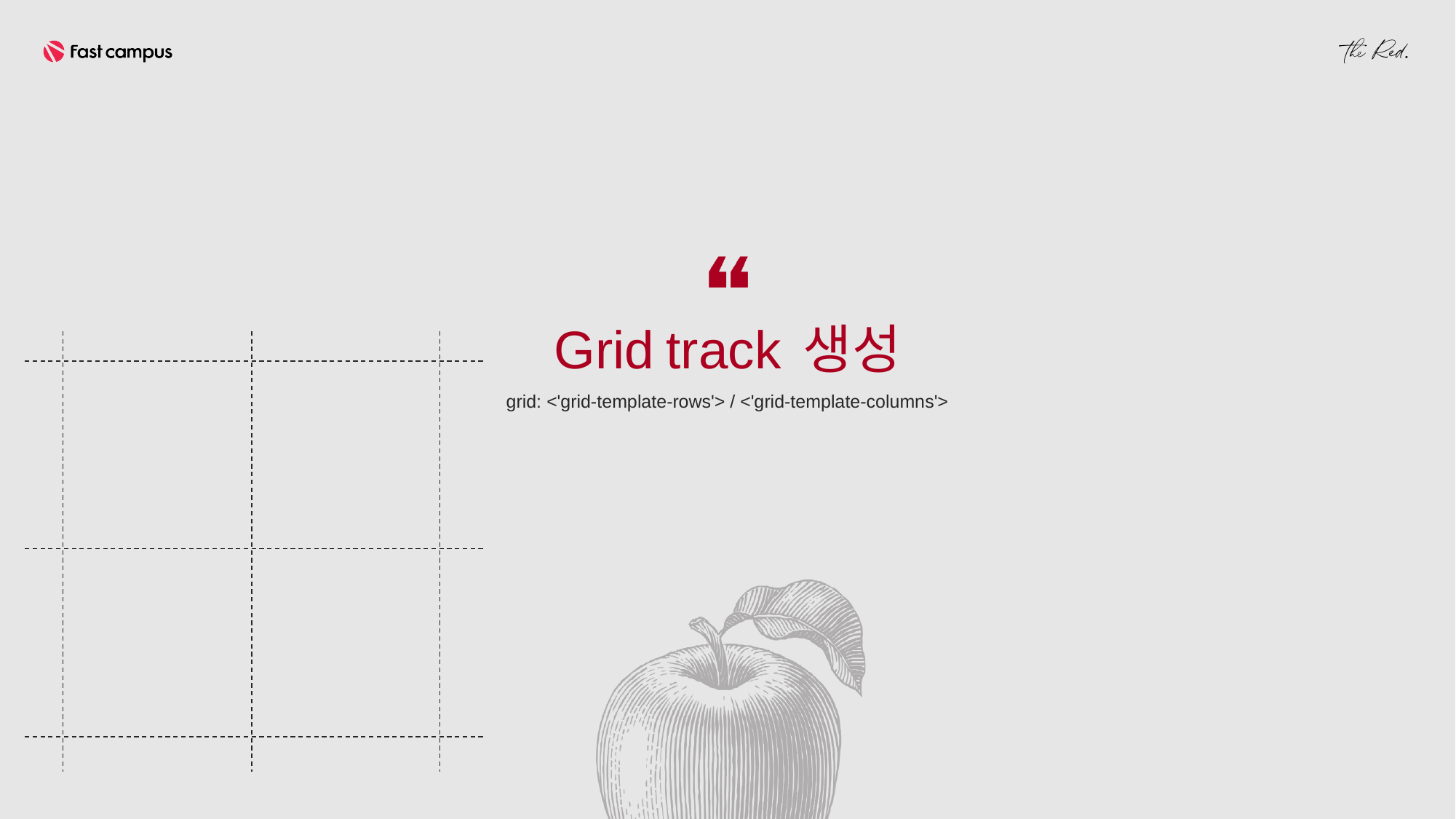

Grid track 생성
grid: <'grid-template-rows'> / <'grid-template-columns'>